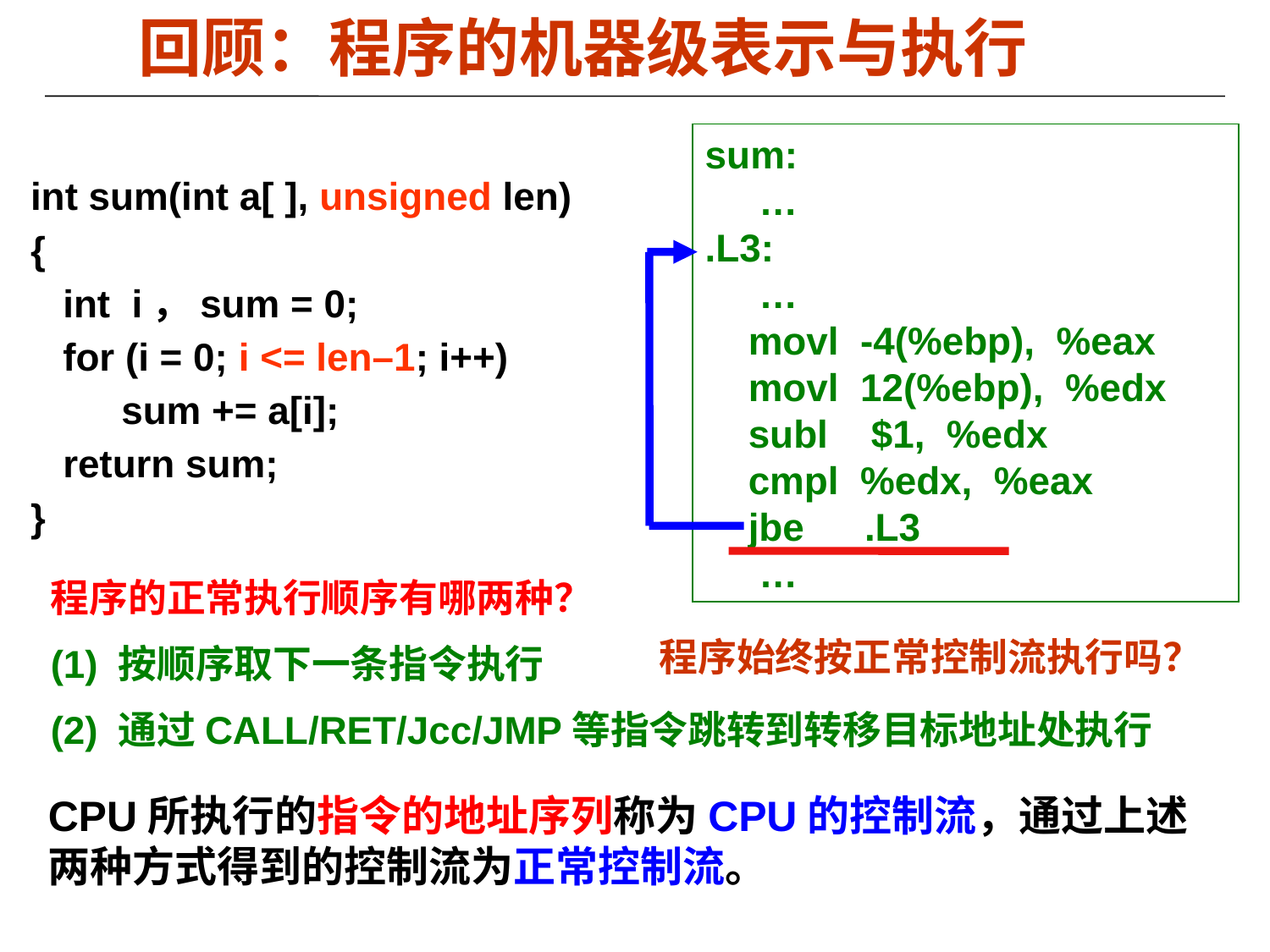

# 回顾：程序的机器级表示与执行
sum:
     …
.L3:
     …
    movl  -4(%ebp),  %eax
    movl  12(%ebp),  %edx
    subl    $1,  %edx
    cmpl  %edx,  %eax
    jbe	   .L3
     …
int sum(int a[ ], unsigned len)
{
   int  i，sum = 0;
   for (i = 0; i <= len–1; i++)
	    sum += a[i];
   return sum;
}

程序的正常执行顺序有哪两种？
(1) 按顺序取下一条指令执行
(2) 通过CALL/RET/Jcc/JMP等指令跳转到转移目标地址处执行
程序始终按正常控制流执行吗？
CPU所执行的指令的地址序列称为CPU的控制流，通过上述两种方式得到的控制流为正常控制流。